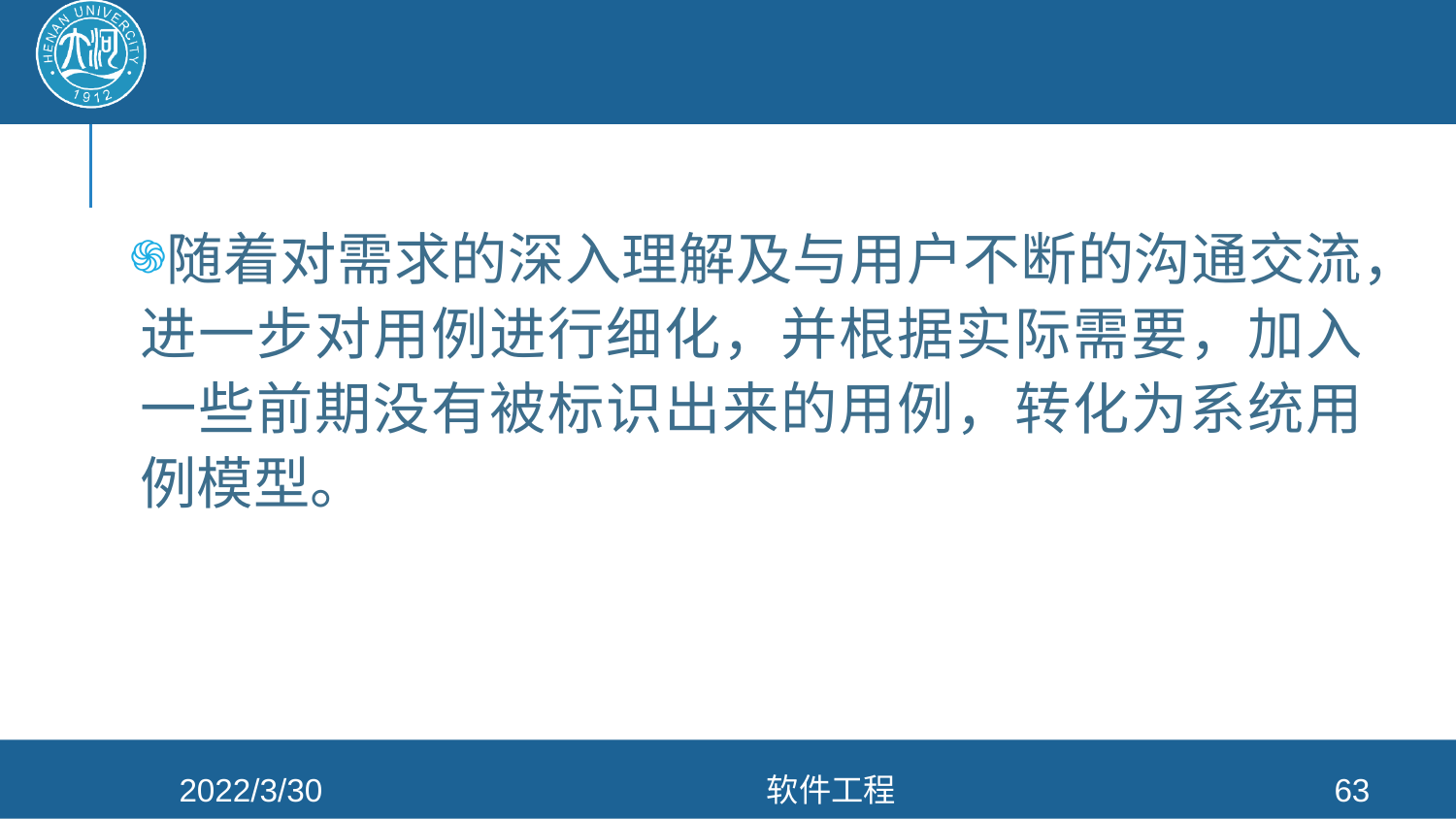

#
随着对需求的深入理解及与用户不断的沟通交流，进一步对用例进行细化，并根据实际需要，加入一些前期没有被标识出来的用例，转化为系统用例模型。

2022/3/30
软件工程
63